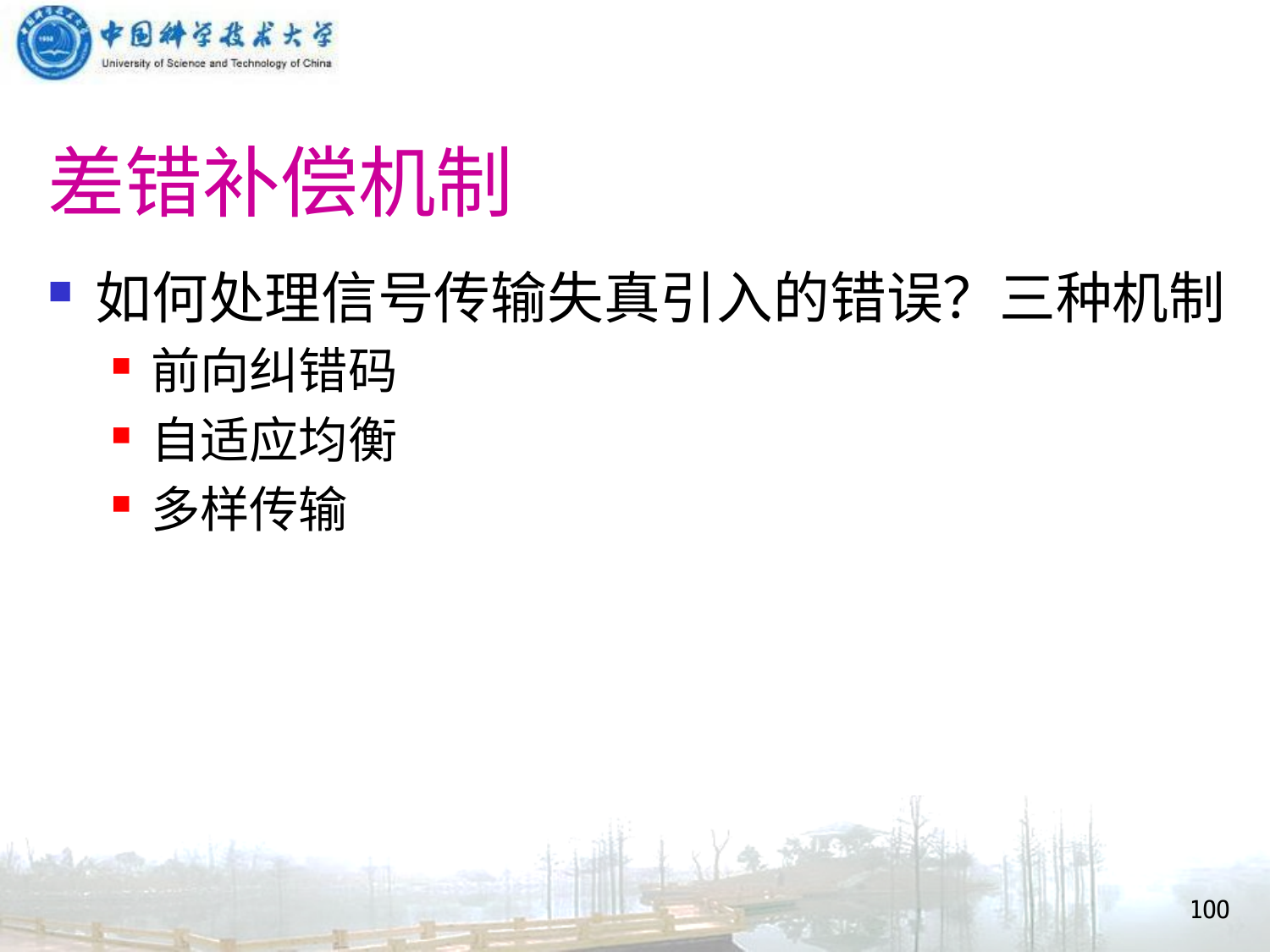

# 差错补偿机制
如何处理信号传输失真引入的错误？三种机制
前向纠错码
自适应均衡
多样传输

100